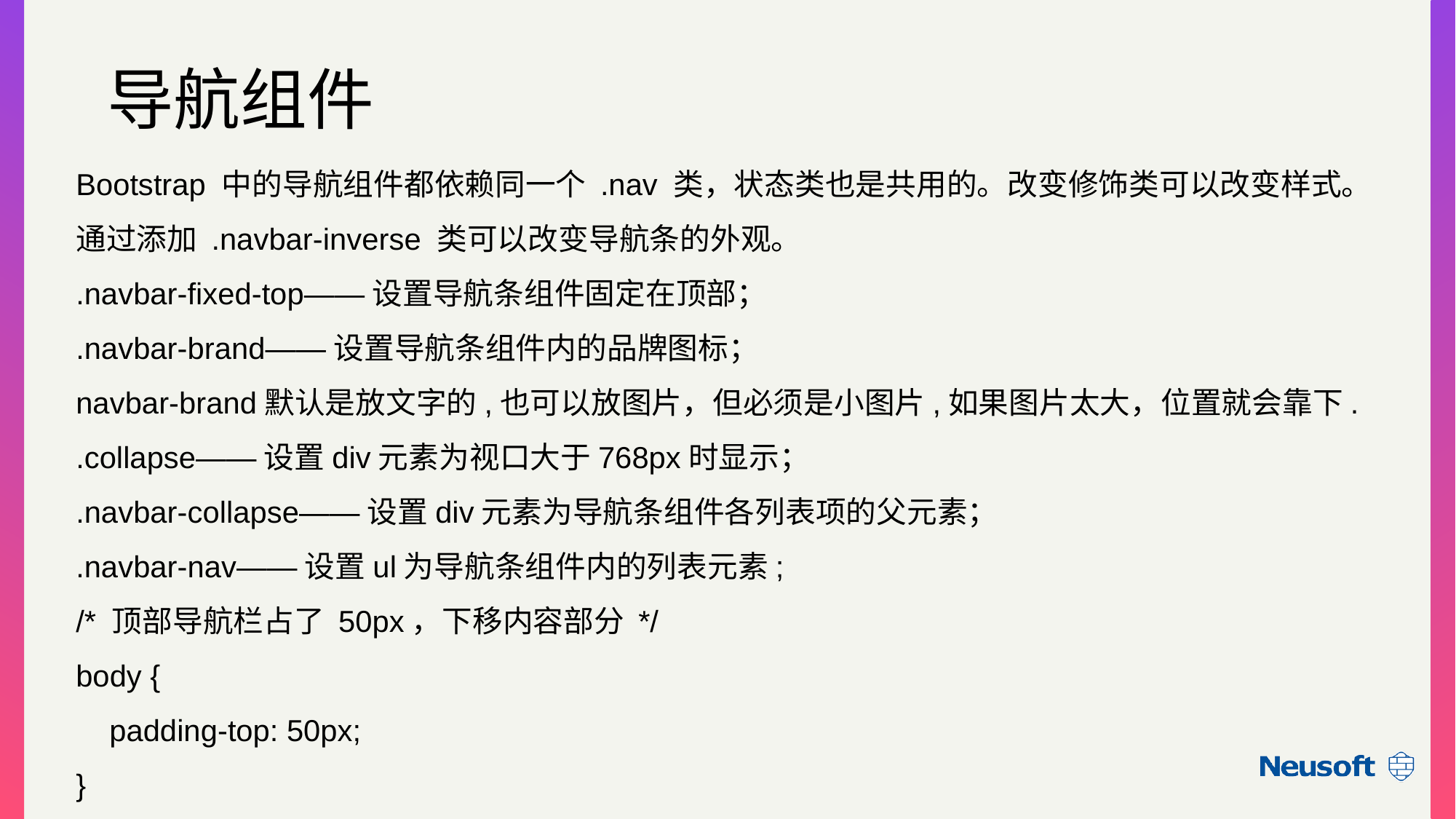

导航组件
Bootstrap 中的导航组件都依赖同一个 .nav 类，状态类也是共用的。改变修饰类可以改变样式。
通过添加 .navbar-inverse 类可以改变导航条的外观。
.navbar-fixed-top——设置导航条组件固定在顶部；
.navbar-brand——设置导航条组件内的品牌图标；
navbar-brand默认是放文字的,也可以放图片，但必须是小图片,如果图片太大，位置就会靠下.
.collapse——设置div元素为视口大于768px时显示；
.navbar-collapse——设置div元素为导航条组件各列表项的父元素；
.navbar-nav——设置ul为导航条组件内的列表元素;
/* 顶部导航栏占了 50px，下移内容部分 */
body {
    padding-top: 50px;
}